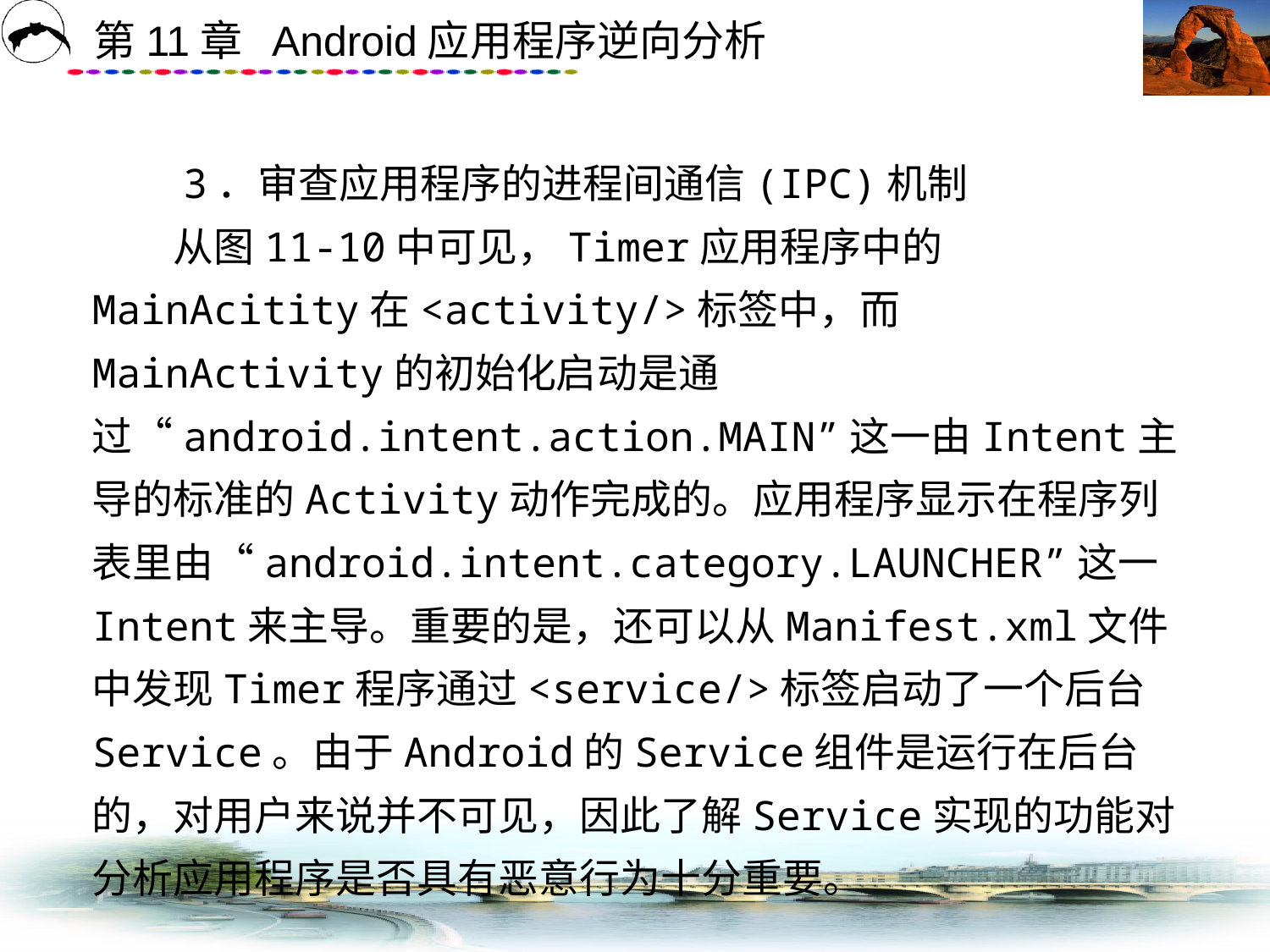

# 3．审查应用程序的进程间通信(IPC)机制 　　从图11-10中可见，Timer应用程序中的MainAcitity在<activity/>标签中，而MainActivity的初始化启动是通过“android.intent.action.MAIN”这一由Intent主导的标准的Activity动作完成的。应用程序显示在程序列表里由“android.intent.category.LAUNCHER”这一Intent来主导。重要的是，还可以从Manifest.xml文件中发现Timer程序通过<service/>标签启动了一个后台Service。由于Android的Service组件是运行在后台的，对用户来说并不可见，因此了解Service实现的功能对分析应用程序是否具有恶意行为十分重要。